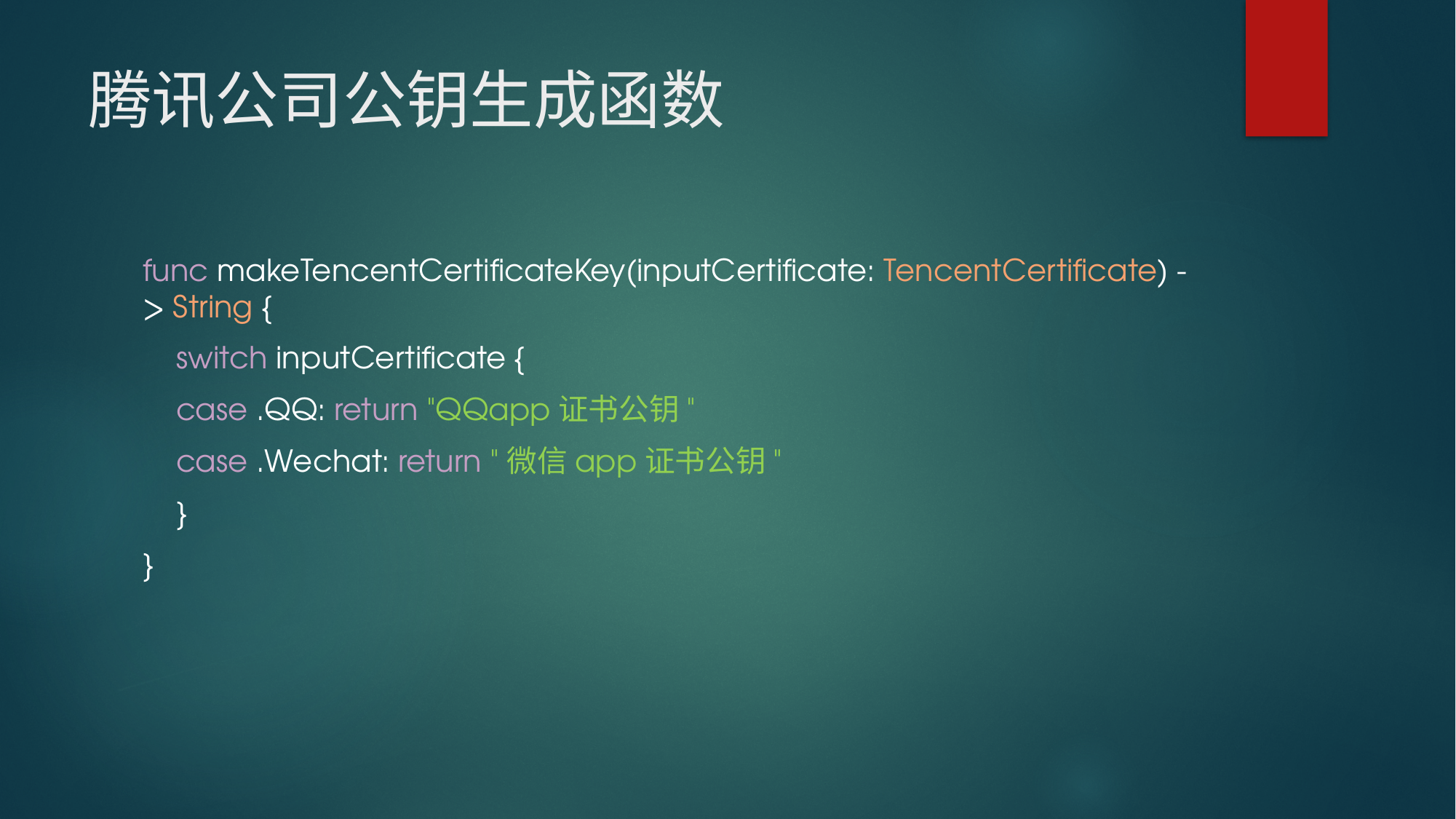

# 腾讯公司公钥生成函数
func makeTencentCertificateKey(inputCertificate: TencentCertificate) -> String {
    switch inputCertificate {
    case .QQ: return "QQapp证书公钥"
    case .Wechat: return "微信app证书公钥"
    }
}